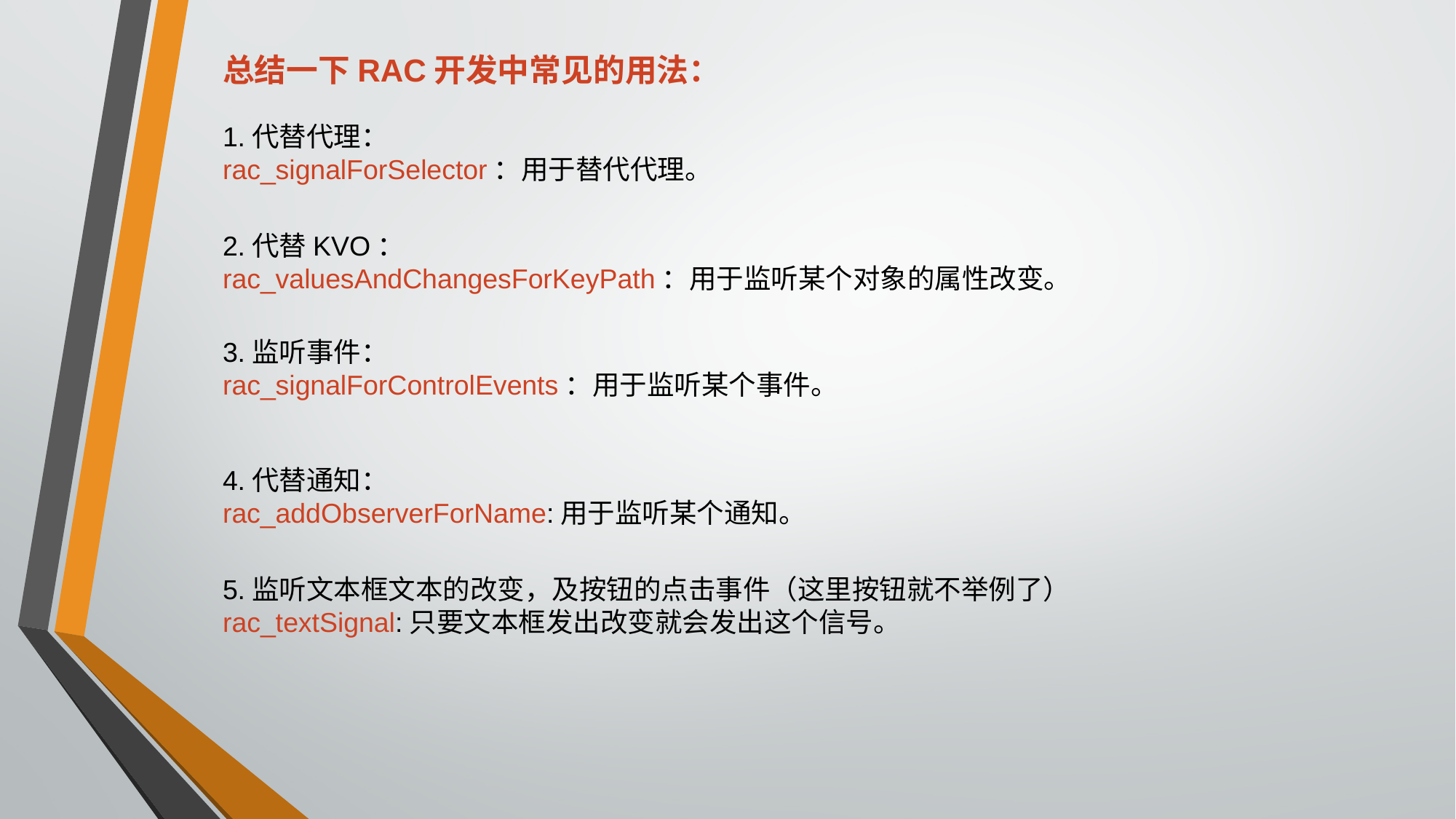

总结一下RAC开发中常见的用法：
1.代替代理：
rac_signalForSelector：用于替代代理。
2.代替KVO：
rac_valuesAndChangesForKeyPath：用于监听某个对象的属性改变。
3.监听事件：
rac_signalForControlEvents：用于监听某个事件。
4.代替通知：
rac_addObserverForName:用于监听某个通知。
5.监听文本框文本的改变，及按钮的点击事件（这里按钮就不举例了）
rac_textSignal:只要文本框发出改变就会发出这个信号。